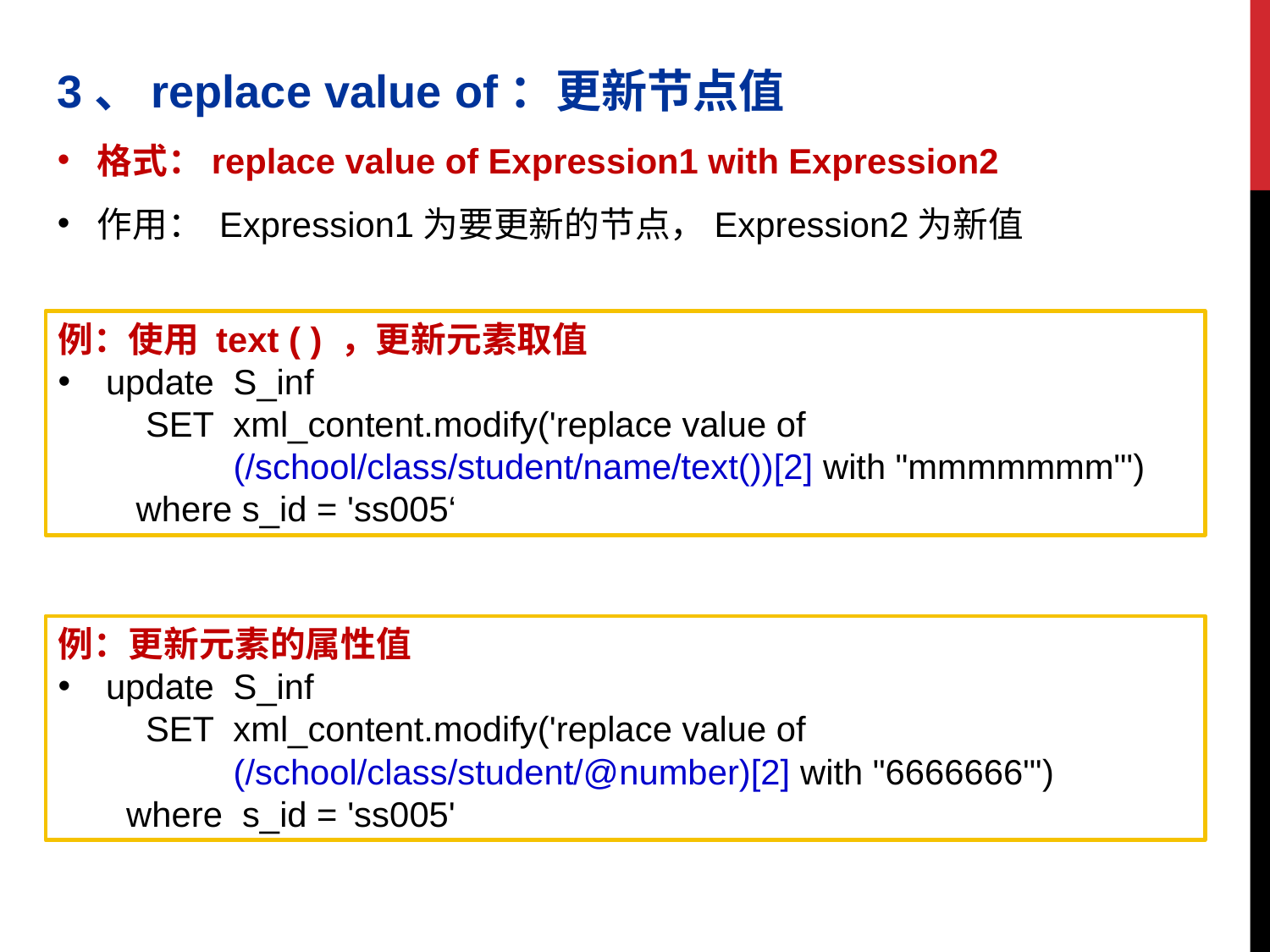

3、replace value of：更新节点值
格式：replace value of Expression1 with Expression2
作用： Expression1为要更新的节点，Expression2为新值

例：使用 text ( ) ，更新元素取值
update  S_inf
         SET  xml_content.modify('replace value of
                  (/school/class/student/name/text())[2] with "mmmmmmm"')
        where s_id = 'ss005‘
例：更新元素的属性值
update  S_inf
         SET  xml_content.modify('replace value of
                  (/school/class/student/@number)[2] with "6666666"')
       where  s_id = 'ss005'